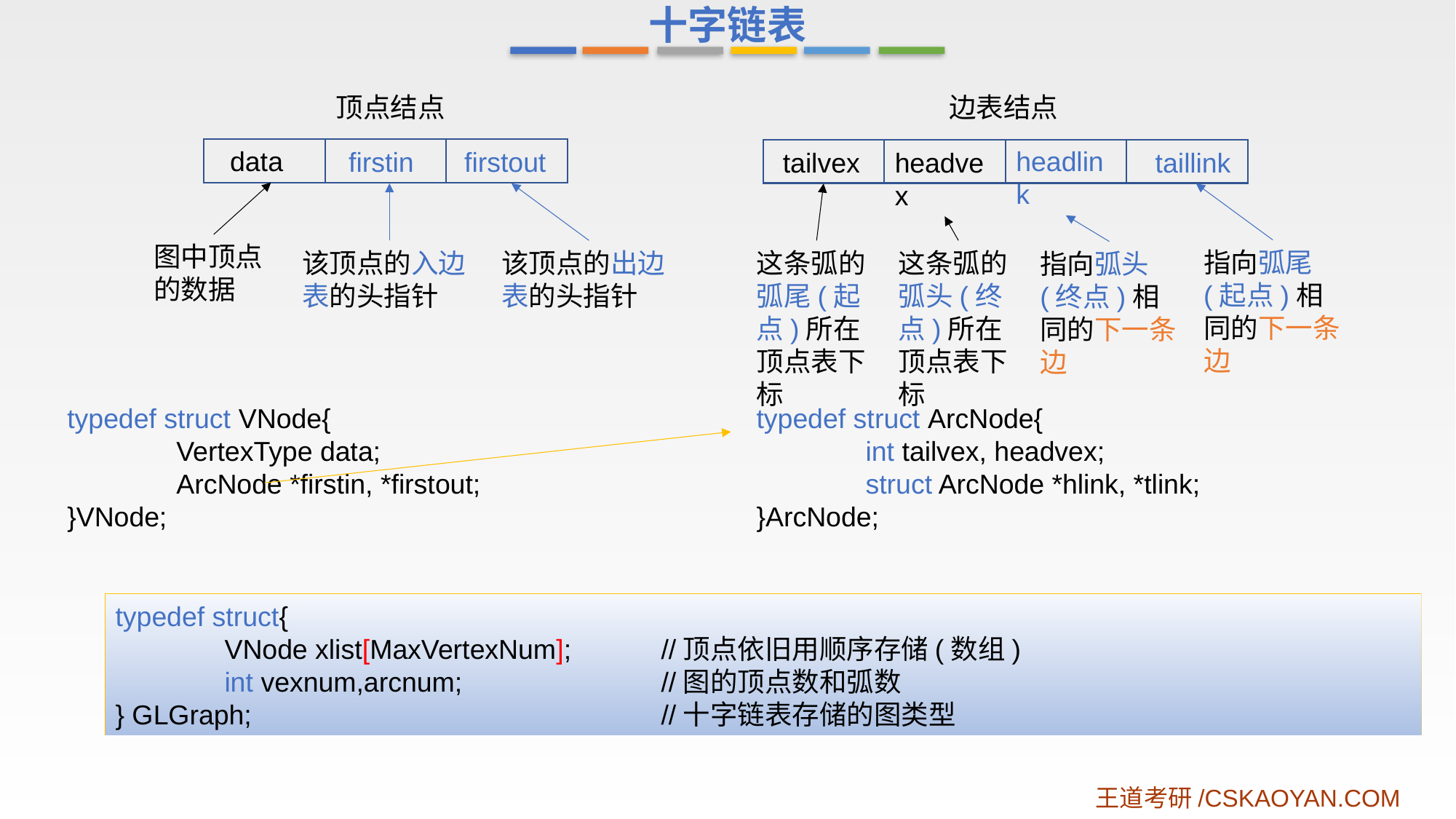

十字链表

顶点结点
边表结点
data
headlink

firstin
firstout
tailvex
headvex
taillink
图中顶点的数据
指向弧尾(起点)相同的下一条边
该顶点的入边表的头指针
该顶点的出边表的头指针
这条弧的弧尾(起点)所在顶点表下标
这条弧的弧头(终点)所在顶点表下标
指向弧头(终点)相同的下一条边
typedef struct VNode{
	VertexType data;
	ArcNode *firstin, *firstout;
}VNode;
typedef struct ArcNode{
	int tailvex, headvex;
	struct ArcNode *hlink, *tlink;
}ArcNode;
typedef struct{
	VNode xlist[MaxVertexNum];   	//顶点依旧用顺序存储(数组)
	int vexnum,arcnum; 		//图的顶点数和弧数
} GLGraph; 				//十字链表存储的图类型
王道考研/CSKAOYAN.COM